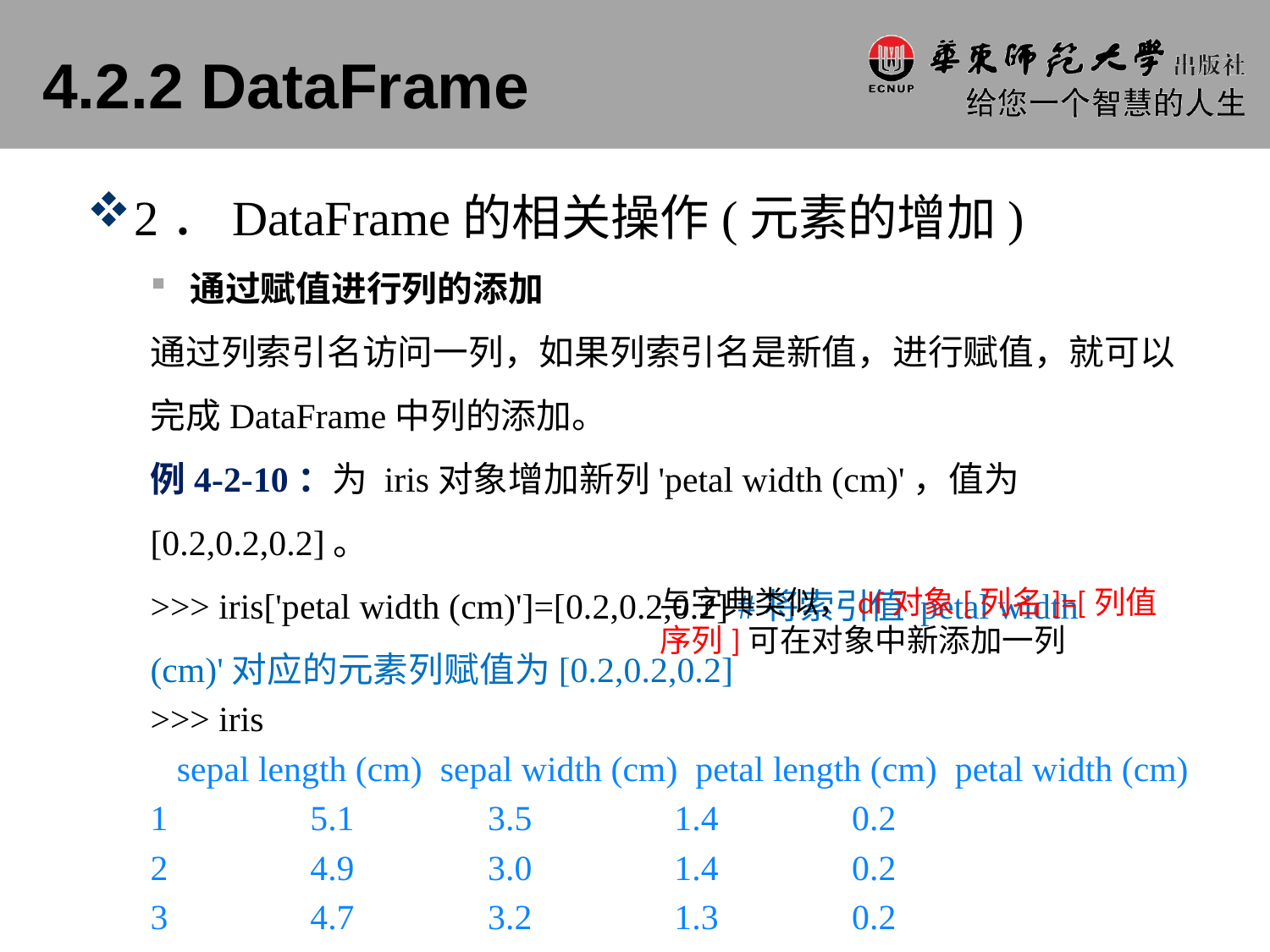

# 4.2.2 DataFrame
2．DataFrame的相关操作(元素的增加)
通过赋值进行列的添加
通过列索引名访问一列，如果列索引名是新值，进行赋值，就可以完成DataFrame中列的添加。
例4-2-10：为 iris对象增加新列'petal width (cm)'，值为[0.2,0.2,0.2]。
>>> iris['petal width (cm)']=[0.2,0.2,0.2] #将索引值'petal width (cm)'对应的元素列赋值为[0.2,0.2,0.2]
>>> iris
   sepal length (cm)  sepal width (cm)  petal length (cm)  petal width (cm)
1                5.1               3.5                1.4               0.2
2                4.9               3.0                1.4               0.2
3                4.7               3.2                1.3               0.2

与字典类似，df对象[列名]=[列值序列]可在对象中新添加一列